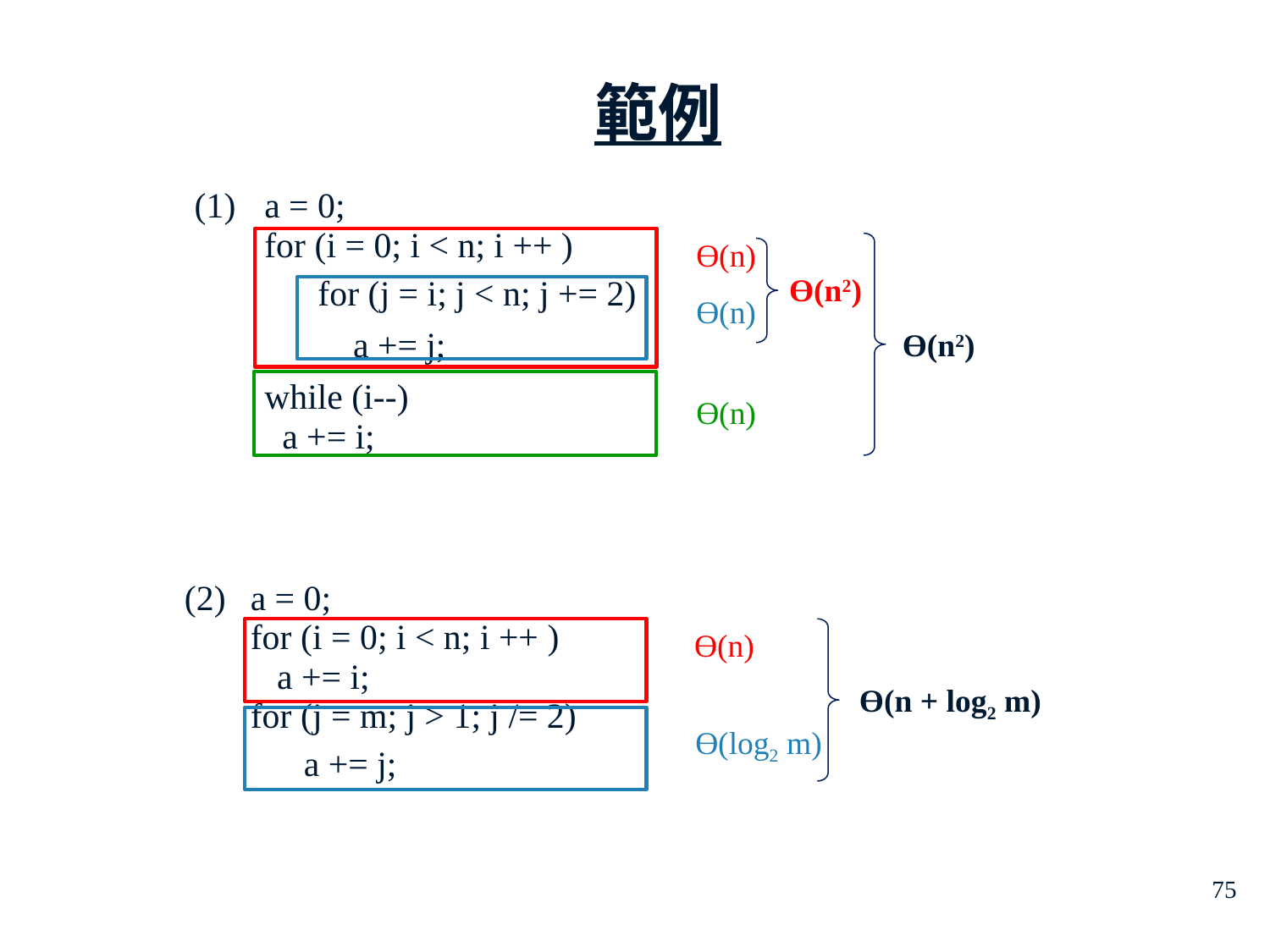

# 範例
| (1) | a = 0; for (i = 0; i < n; i ++ ) 　 for (j = i; j < n; j += 2) 　　 a += j; while (i--) a += i; |
| --- | --- |

Ɵ(n)

Ɵ(n2)

Ɵ(n)
Ɵ(n2)

Ɵ(n)
| (2) | a = 0; for (i = 0; i < n; i ++ ) a += i; for (j = m; j > 1; j /= 2) 　 a += j; |
| --- | --- |

Ɵ(n)
Ɵ(n + log2 m)

Ɵ(log2 m)
75